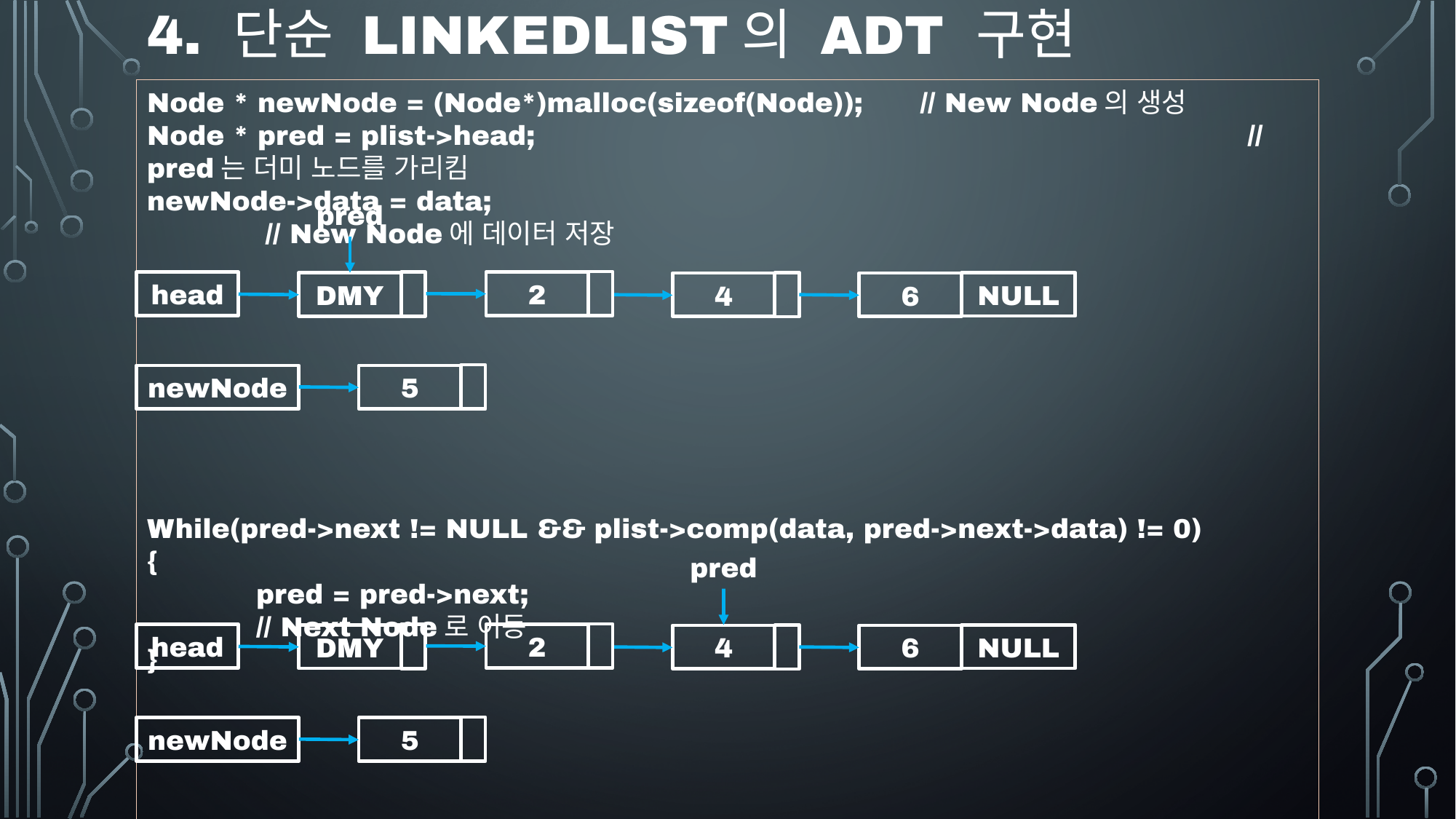

# 4. 단순 LinkedList의 ADT 구현
Node * newNode = (Node*)malloc(sizeof(Node));	 // New Node의 생성
Node * pred = plist->head;							 // pred는 더미 노드를 가리킴
newNode->data = data;								 // New Node에 데이터 저장

While(pred->next != NULL && plist->comp(data, pred->next->data) != 0)
{
	pred = pred->next; 								// Next Node로 이동
}

pred

head

DMY

4
NULL
6

newNode
5
2
pred

head

DMY

4
NULL
6

newNode
5
2